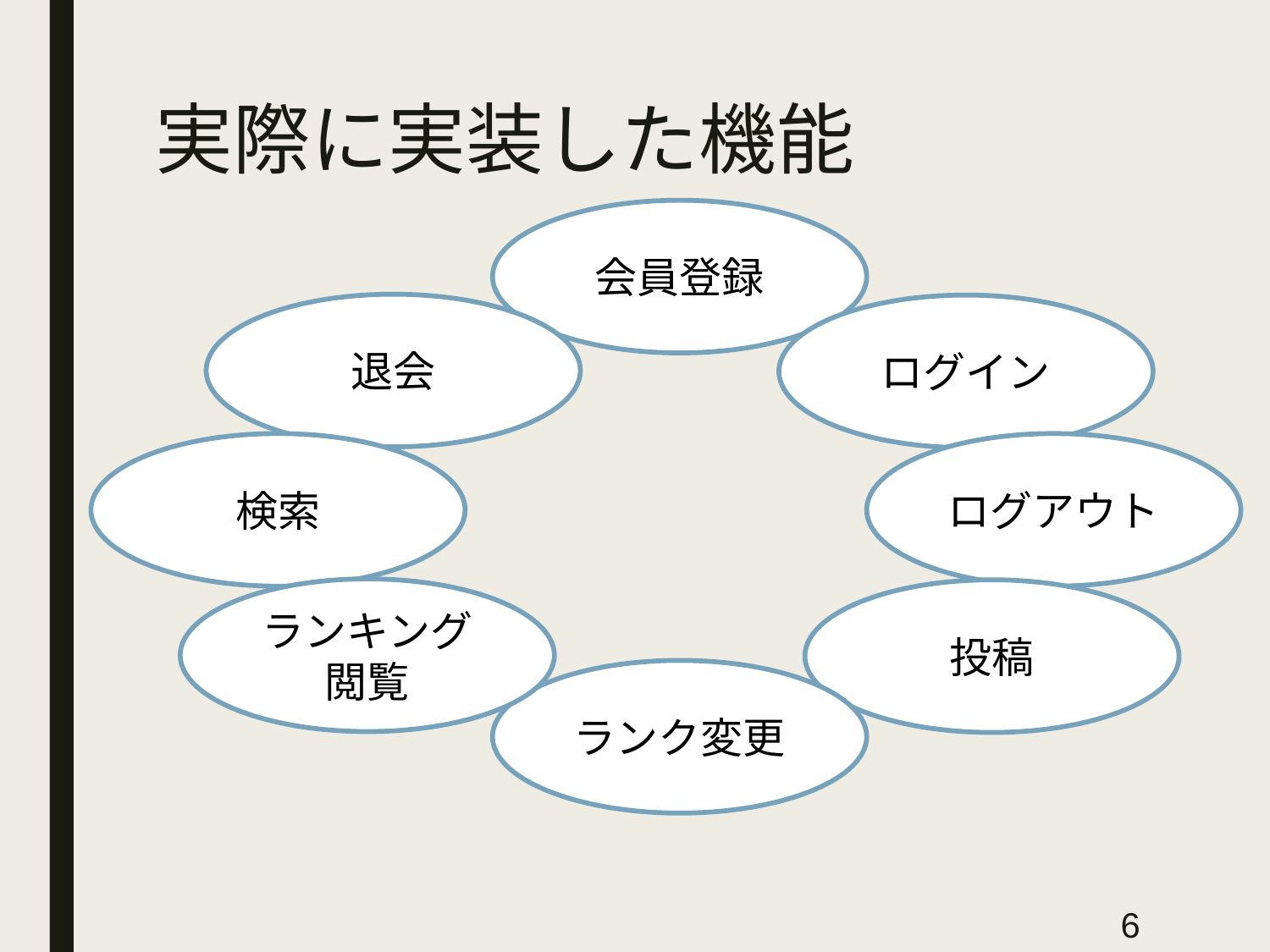

# 実際に実装した機能
会員登録
退会
ログイン
検索
ログアウト
ランキング閲覧
投稿
ランク変更
6